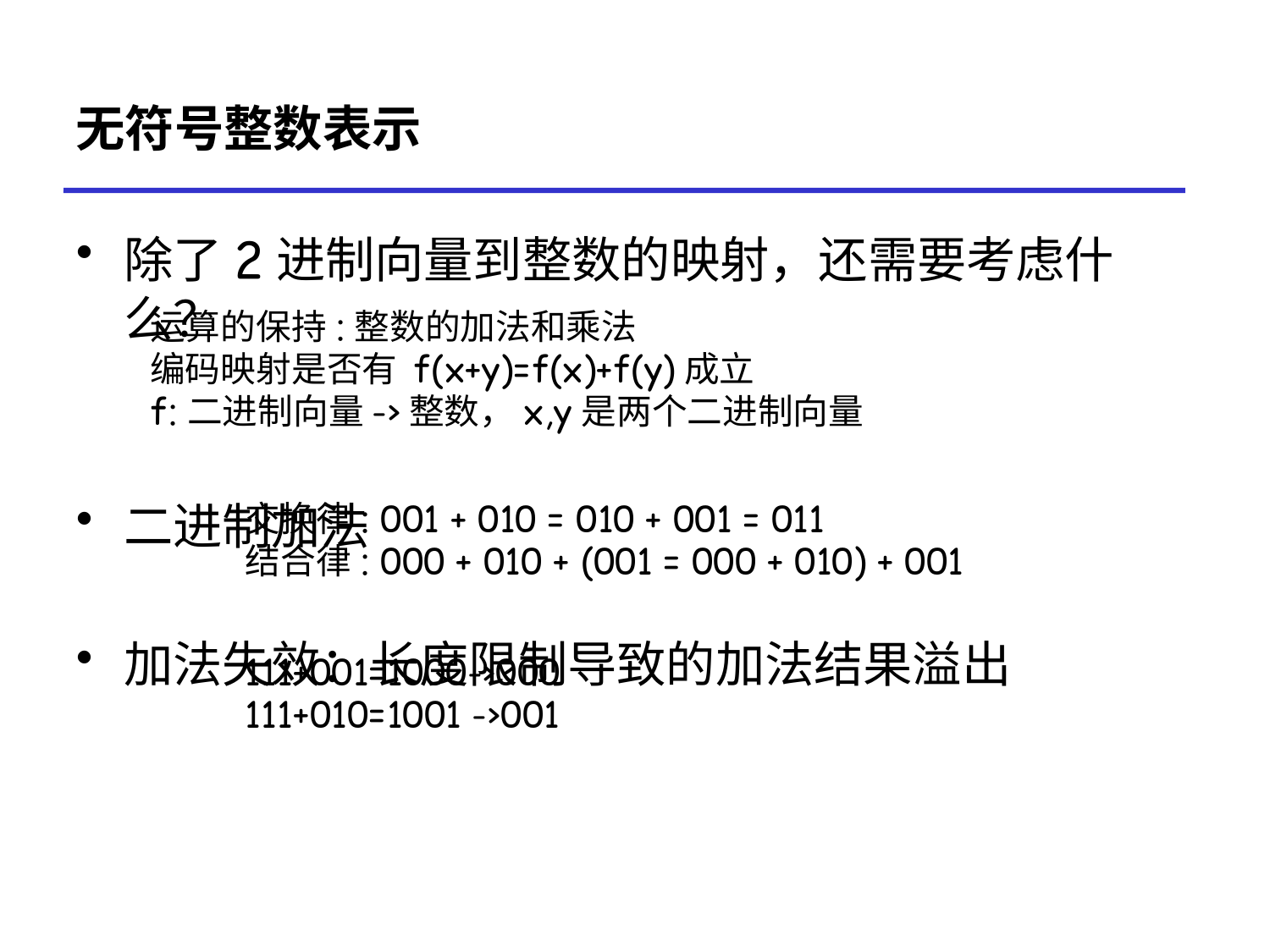

# 无符号整数表示
除了2进制向量到整数的映射，还需要考虑什么？

二进制加法

加法失效：长度限制导致的加法结果溢出

运算的保持:整数的加法和乘法
编码映射是否有 f(x+y)=f(x)+f(y)成立
f:二进制向量->整数，x,y是两个二进制向量
交换律: 001 + 010 = 010 + 001 = 011
结合律: 000 + 010 + (001 = 000 + 010) + 001
111+001=1000->000
111+010=1001 ->001